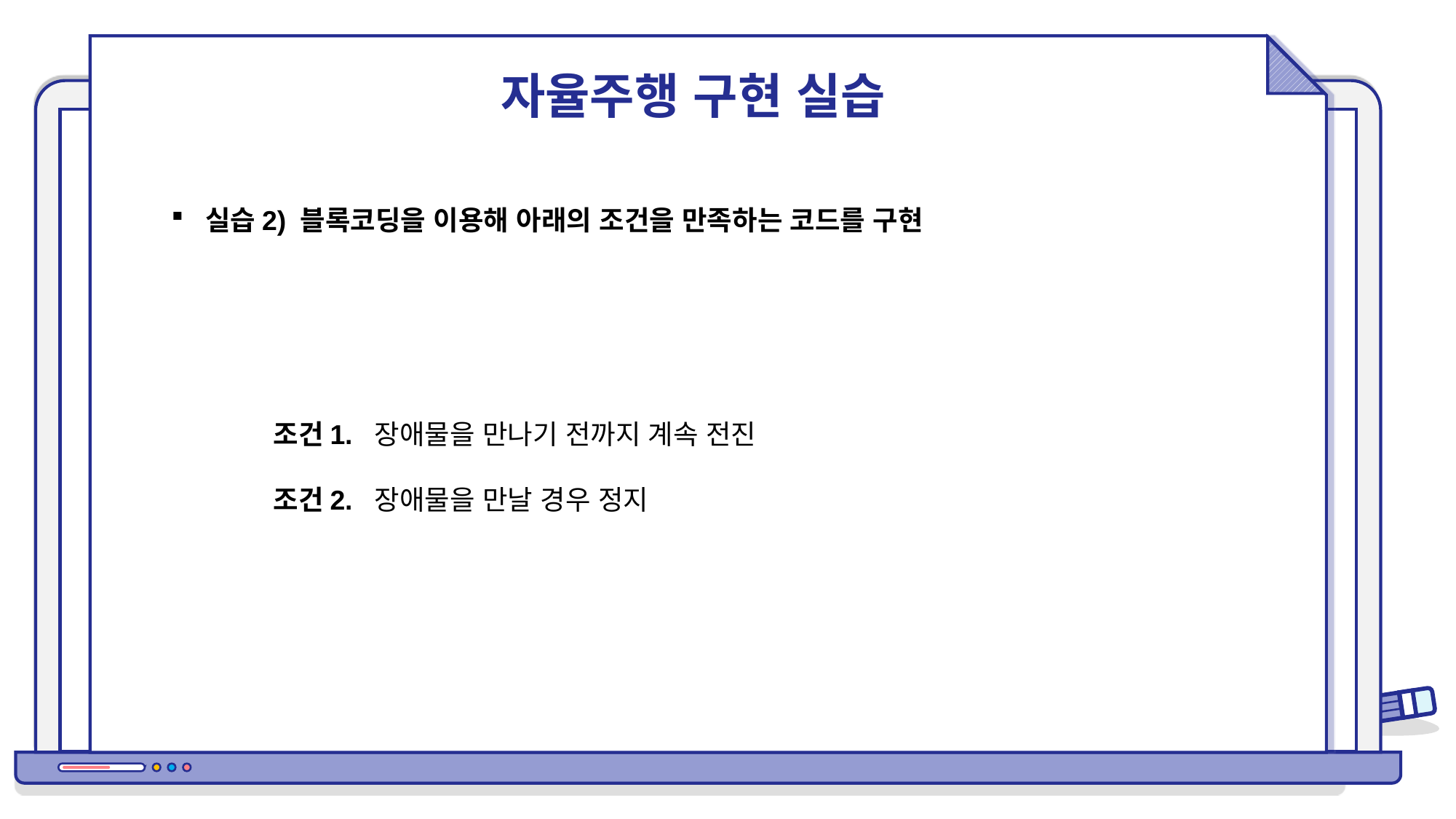

자율주행 구현 실습

실습2) 블록코딩을 이용해 아래의 조건을 만족하는 코드를 구현
조건1.  장애물을 만나기 전까지 계속 전진

조건2.  장애물을 만날 경우 정지